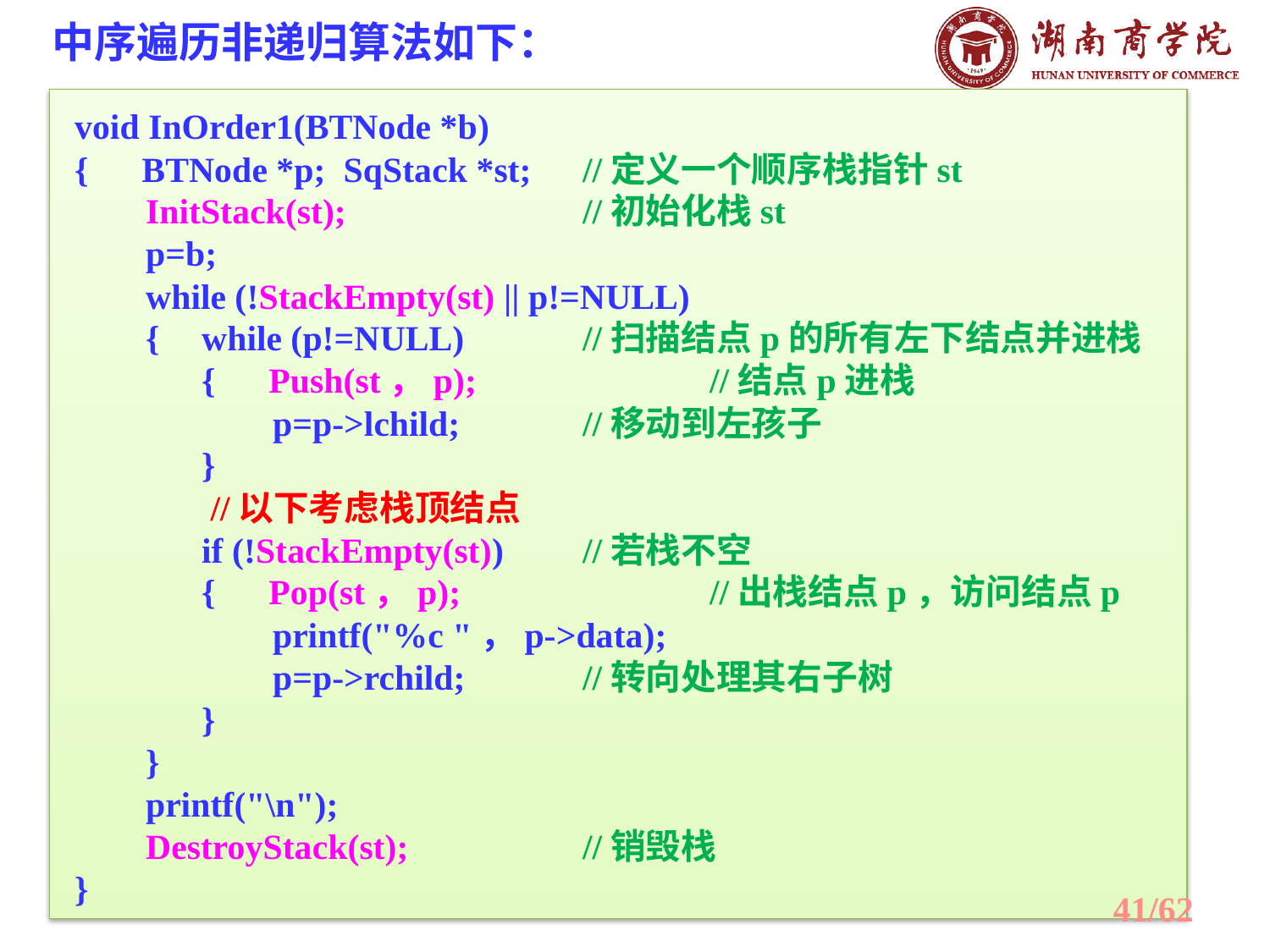

中序遍历非递归算法如下：
void InOrder1(BTNode *b)
{      BTNode *p;  SqStack *st;	//定义一个顺序栈指针st
        InitStack(st);		//初始化栈st
        p=b;
        while (!StackEmpty(st) || p!=NULL)
        {	while (p!=NULL)	//扫描结点p的所有左下结点并进栈
	{      Push(st，p);		//结点p进栈
	        p=p->lchild;	//移动到左孩子
	}
	 //以下考虑栈顶结点
	if (!StackEmpty(st))	//若栈不空
	{      Pop(st，p);		//出栈结点p，访问结点p
	        printf("%c "，p->data);
	        p=p->rchild;	//转向处理其右子树
	}
        }
        printf("\n");
        DestroyStack(st);		//销毁栈
}
41/62